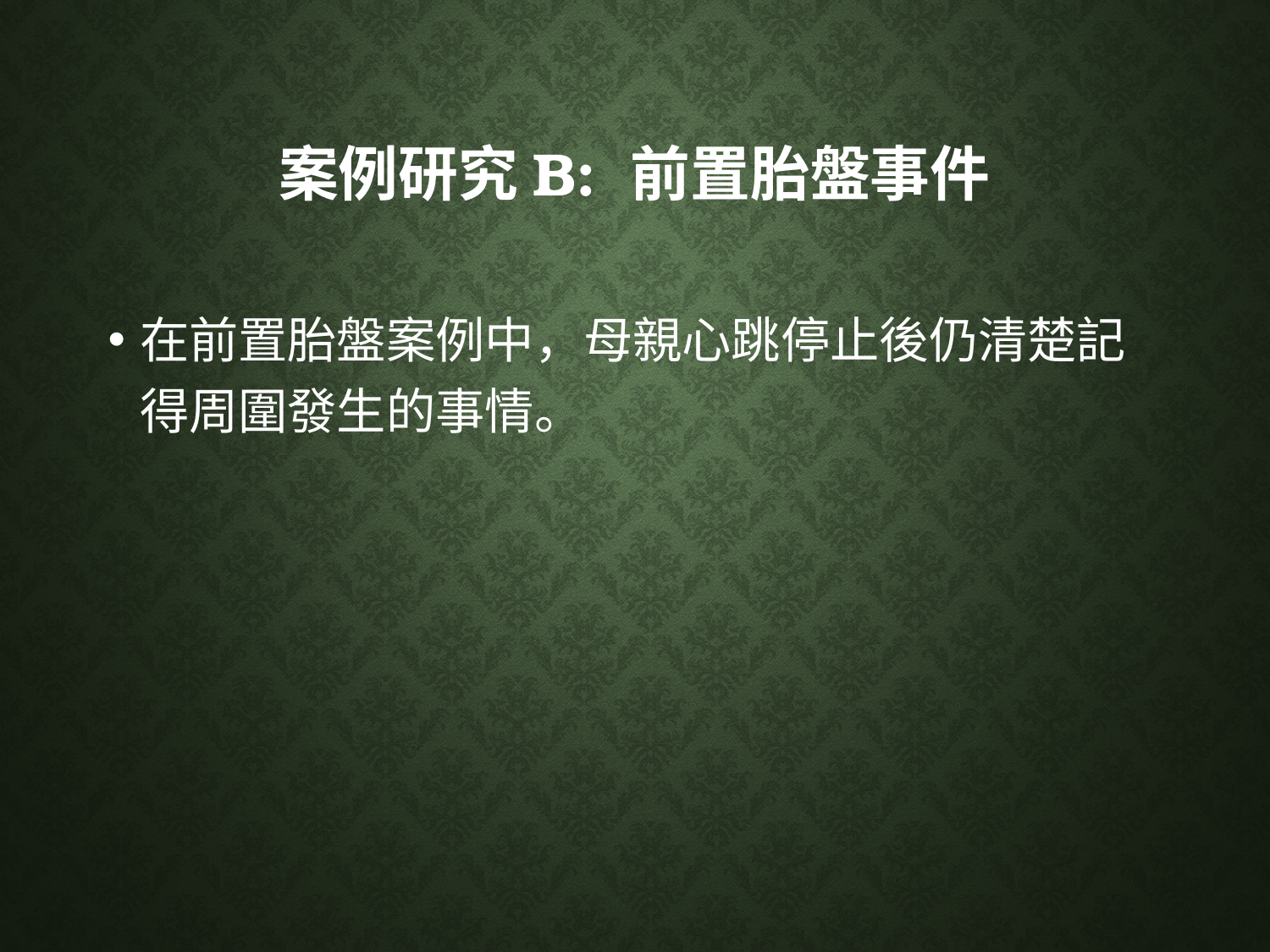

# 案例研究B: 前置胎盤事件
在前置胎盤案例中，母親心跳停止後仍清楚記得周圍發生的事情。